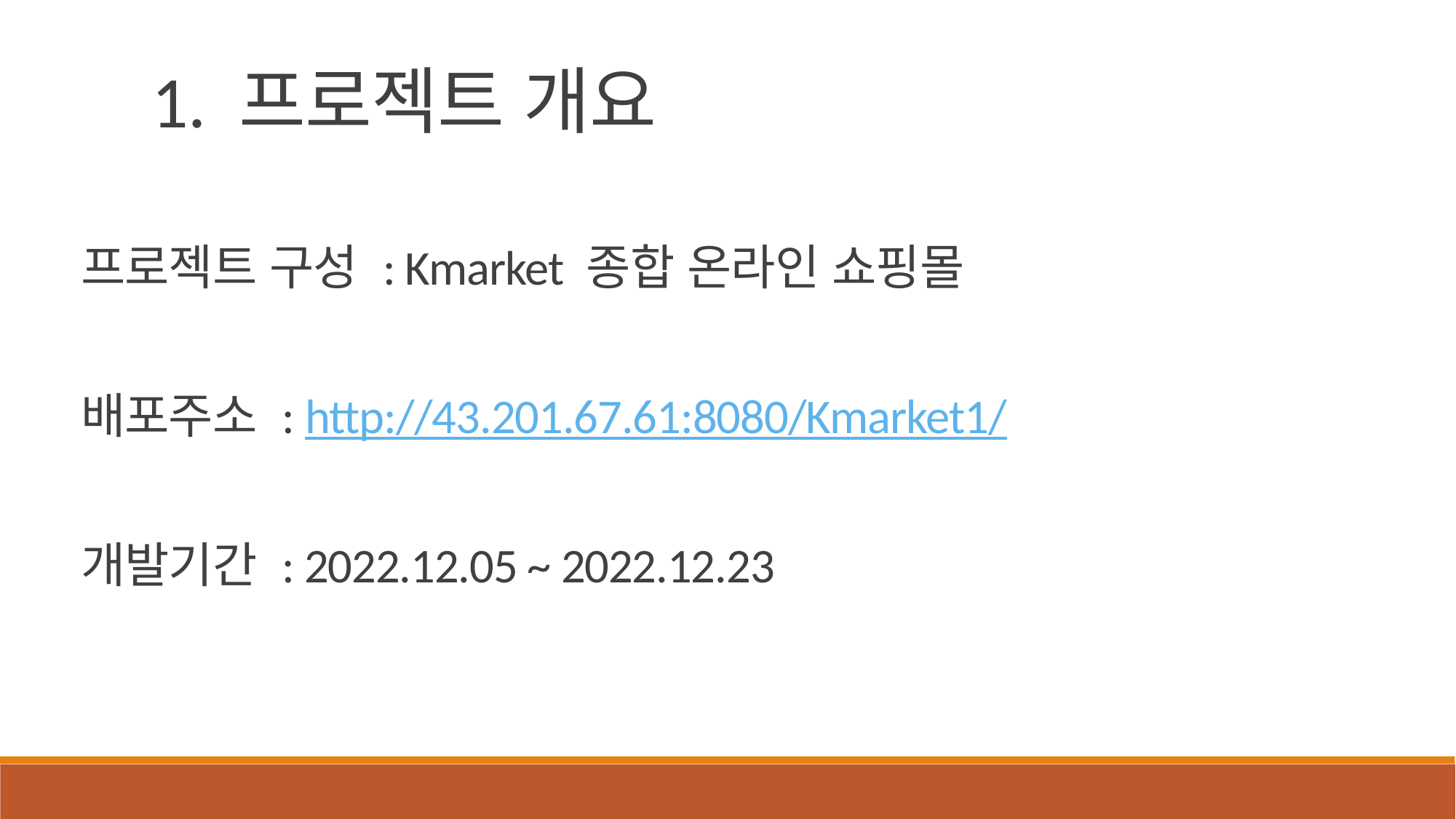

1. 프로젝트 개요
프로젝트 구성 : Kmarket 종합 온라인 쇼핑몰

배포주소 : http://43.201.67.61:8080/Kmarket1/

개발기간 : 2022.12.05 ~ 2022.12.23